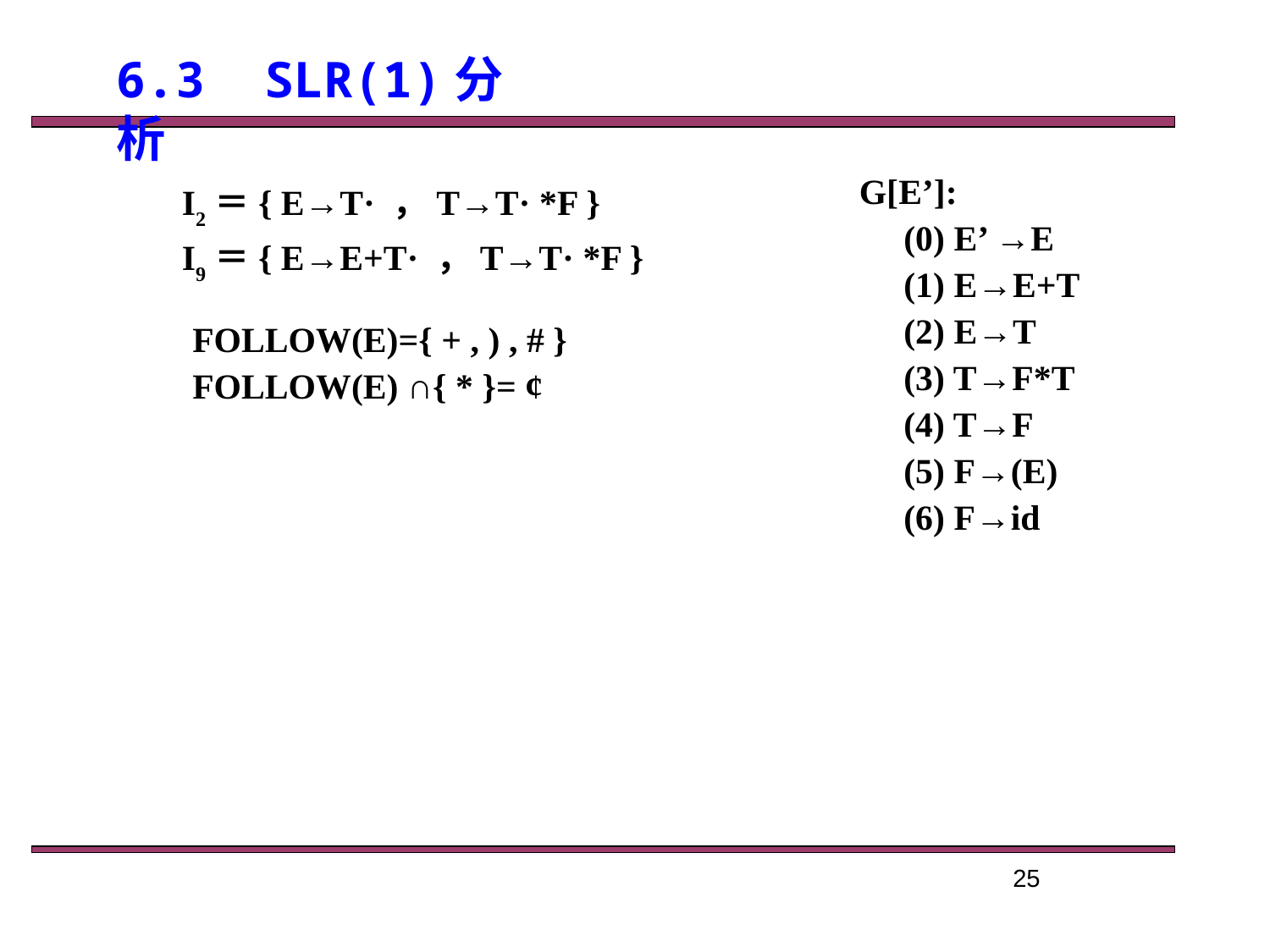

# 6.3  SLR(1)分析
G[E’]:
     (0) E’ →E
     (1) E→E+T
     (2) E→T
     (3) T→F*T
     (4) T→F
     (5) F→(E)
     (6) F→id
I2＝{ E→T· ，T→T· *F }
I9＝{ E→E+T· ，T→T· *F }
FOLLOW(E)={ + , ) , # }
FOLLOW(E) ∩{ * }= ¢
25